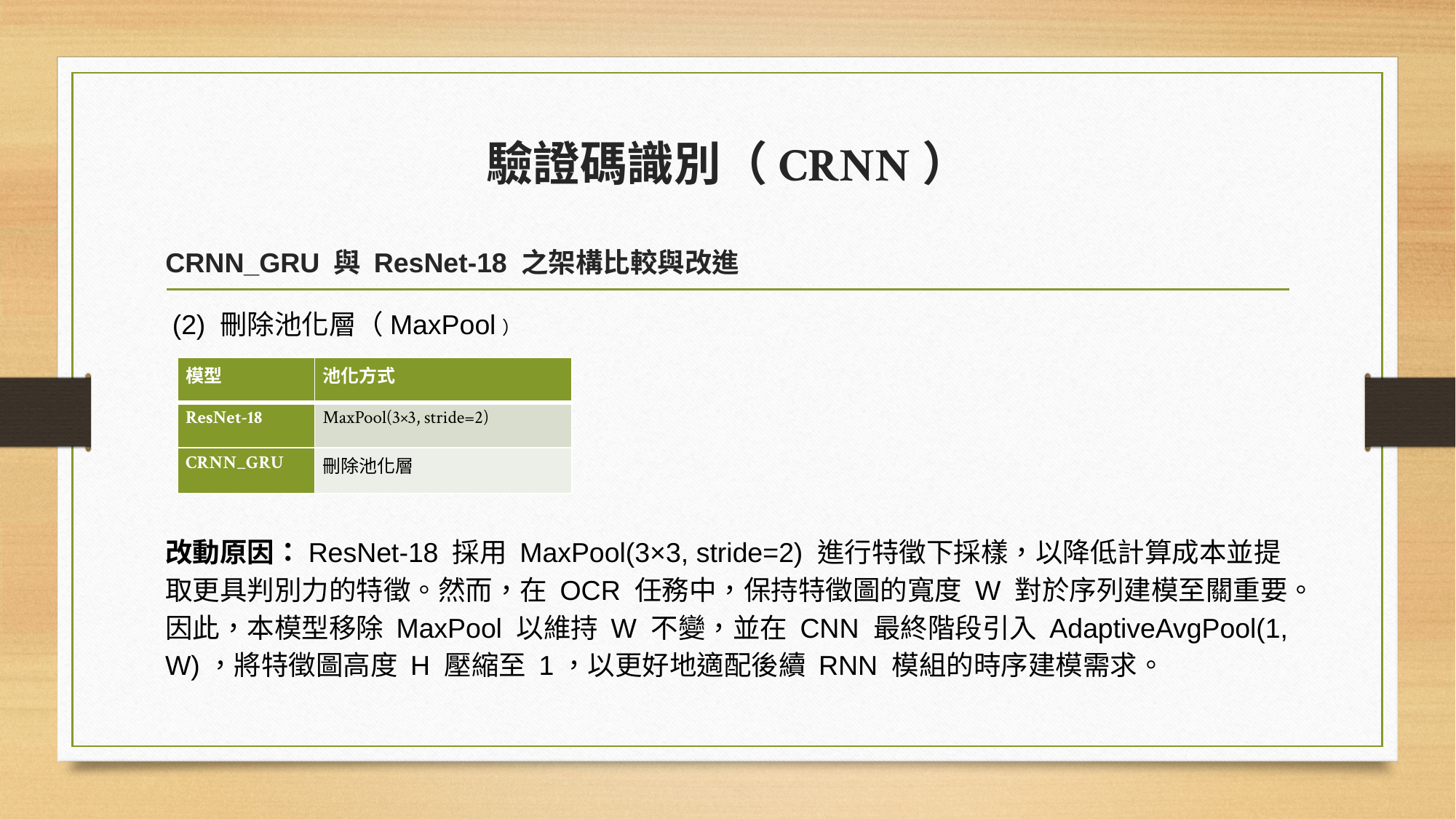

# 驗證碼識別（CRNN）
CRNN_GRU 與 ResNet-18 之架構比較與改進
(2) 刪除池化層（MaxPool）
| 模型 | 池化方式 |
| --- | --- |
| ResNet-18 | MaxPool(3×3, stride=2) |
| CRNN\_GRU | 刪除池化層 |
改動原因：ResNet-18 採用 MaxPool(3×3, stride=2) 進行特徵下採樣，以降低計算成本並提取更具判別力的特徵。然而，在 OCR 任務中，保持特徵圖的寬度 W 對於序列建模至關重要。因此，本模型移除 MaxPool 以維持 W 不變，並在 CNN 最終階段引入 AdaptiveAvgPool(1, W)，將特徵圖高度 H 壓縮至 1，以更好地適配後續 RNN 模組的時序建模需求。